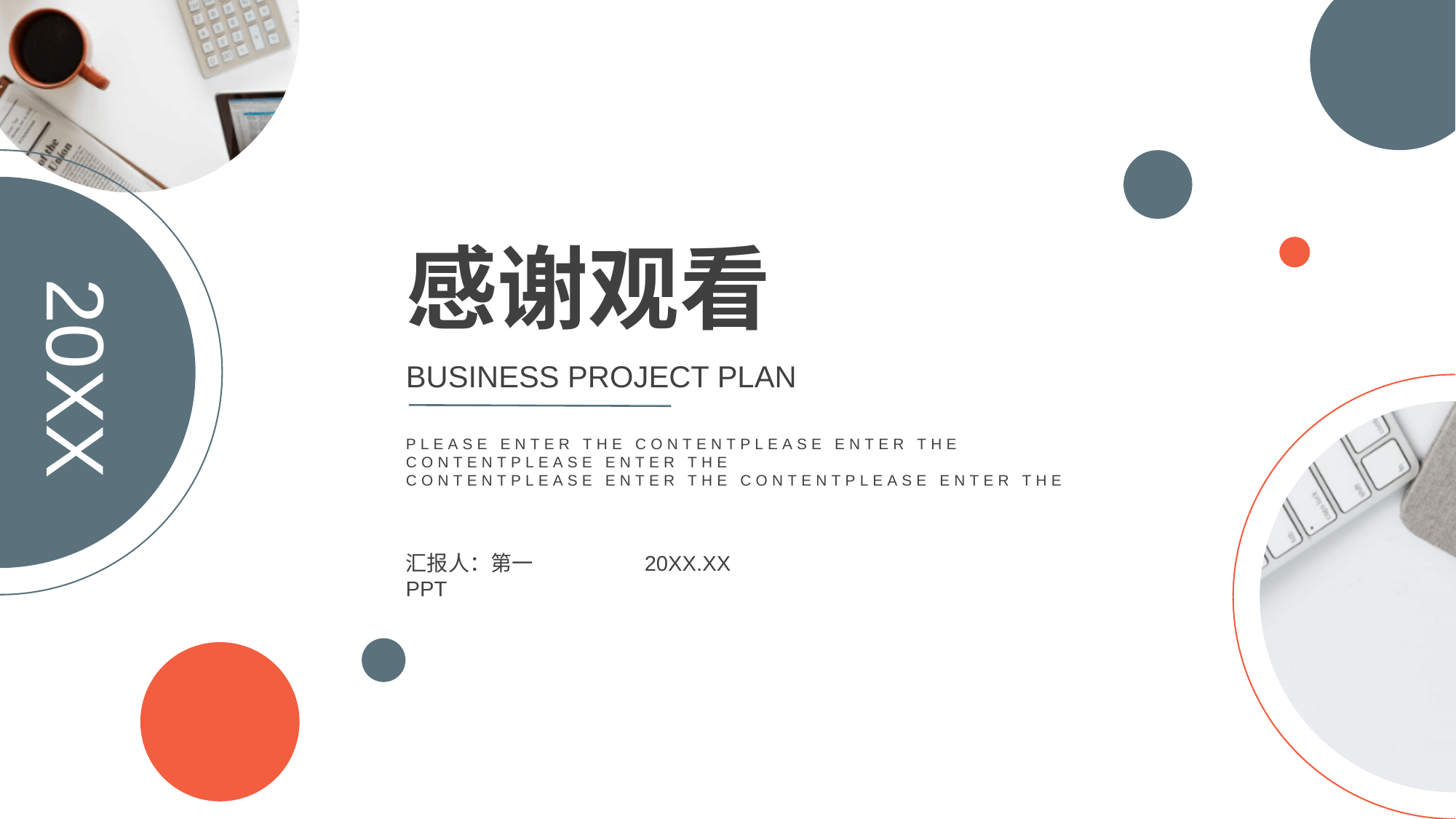

感谢观看

20XX
BUSINESS PROJECT PLAN

PLEASE ENTER THE CONTENTPLEASE ENTER THE CONTENTPLEASE ENTER THE
CONTENTPLEASE ENTER THE CONTENTPLEASE ENTER THE
汇报人：第一PPT
20XX.XX